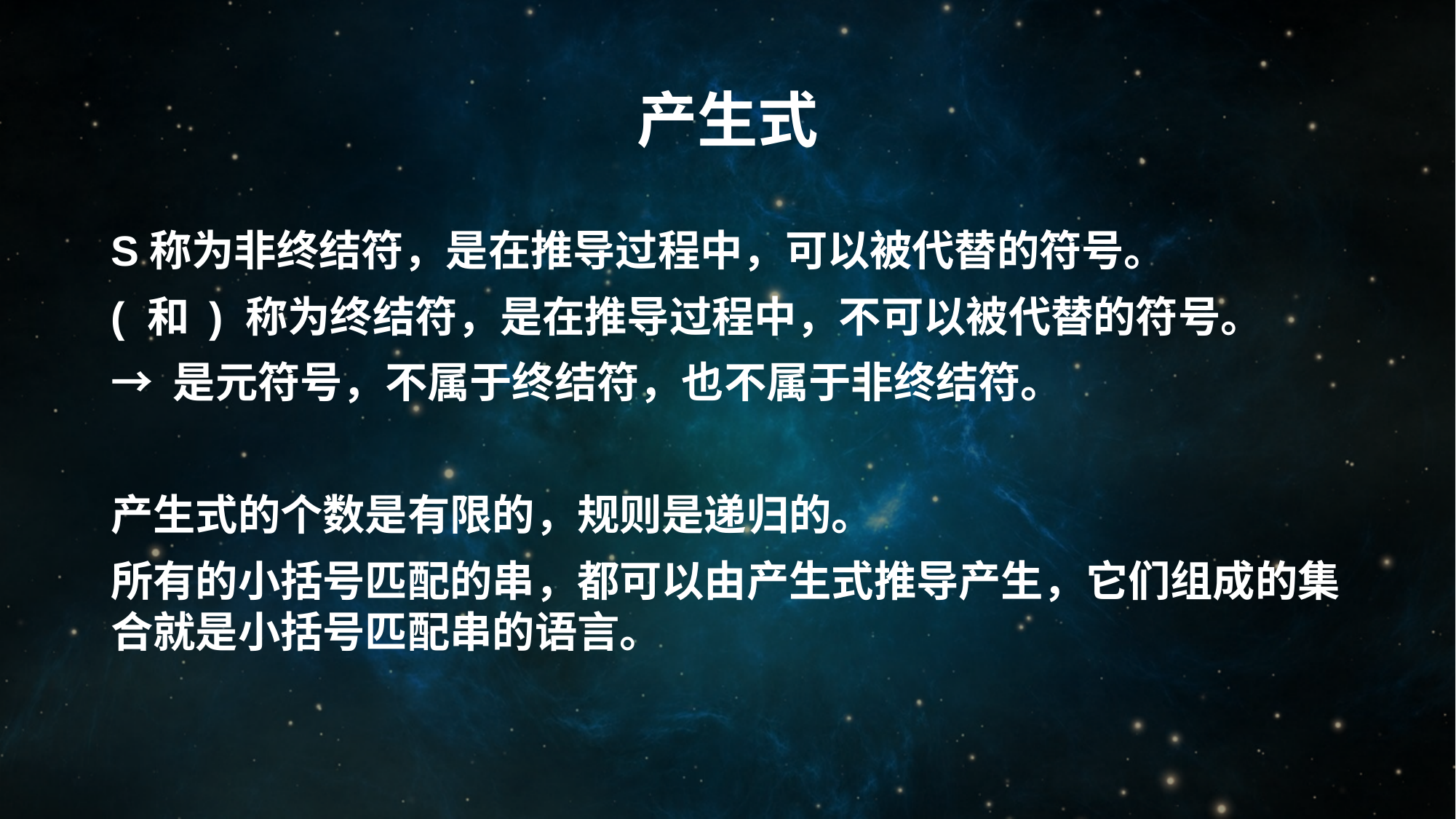

# 产生式
S称为非终结符，是在推导过程中，可以被代替的符号。
( 和 ) 称为终结符，是在推导过程中，不可以被代替的符号。
→ 是元符号，不属于终结符，也不属于非终结符。

产生式的个数是有限的，规则是递归的。
所有的小括号匹配的串，都可以由产生式推导产生，它们组成的集合就是小括号匹配串的语言。